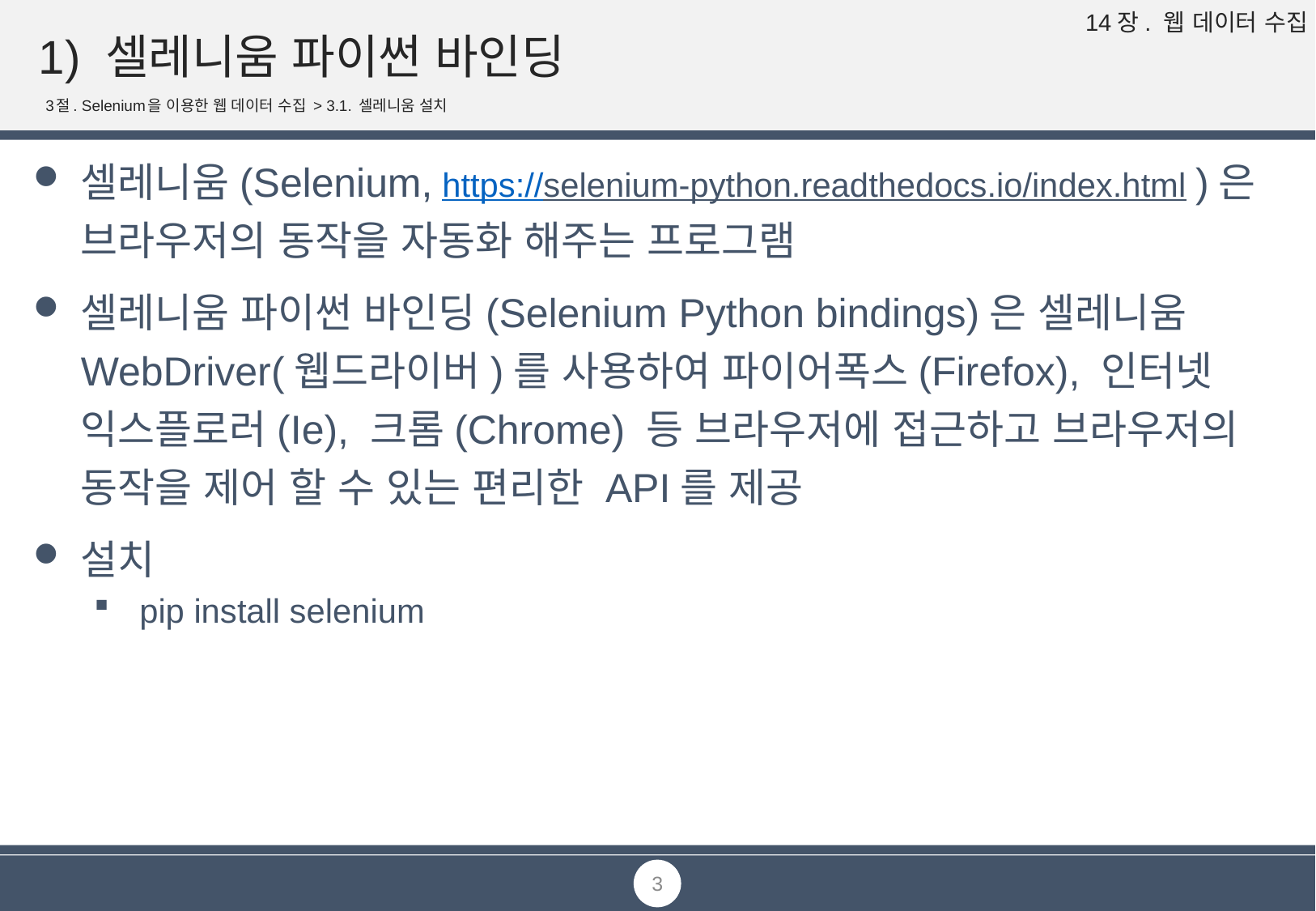

# 1) 셀레니움 파이썬 바인딩
3절. Selenium을 이용한 웹 데이터 수집 > 3.1. 셀레니움 설치
셀레니움(Selenium, https://selenium-python.readthedocs.io/index.html )은 브라우저의 동작을 자동화 해주는 프로그램
셀레니움 파이썬 바인딩(Selenium Python bindings)은 셀레니움 WebDriver(웹드라이버)를 사용하여 파이어폭스(Firefox), 인터넷 익스플로러(Ie), 크롬(Chrome) 등 브라우저에 접근하고 브라우저의 동작을 제어 할 수 있는 편리한 API를 제공
설치
pip install selenium

3